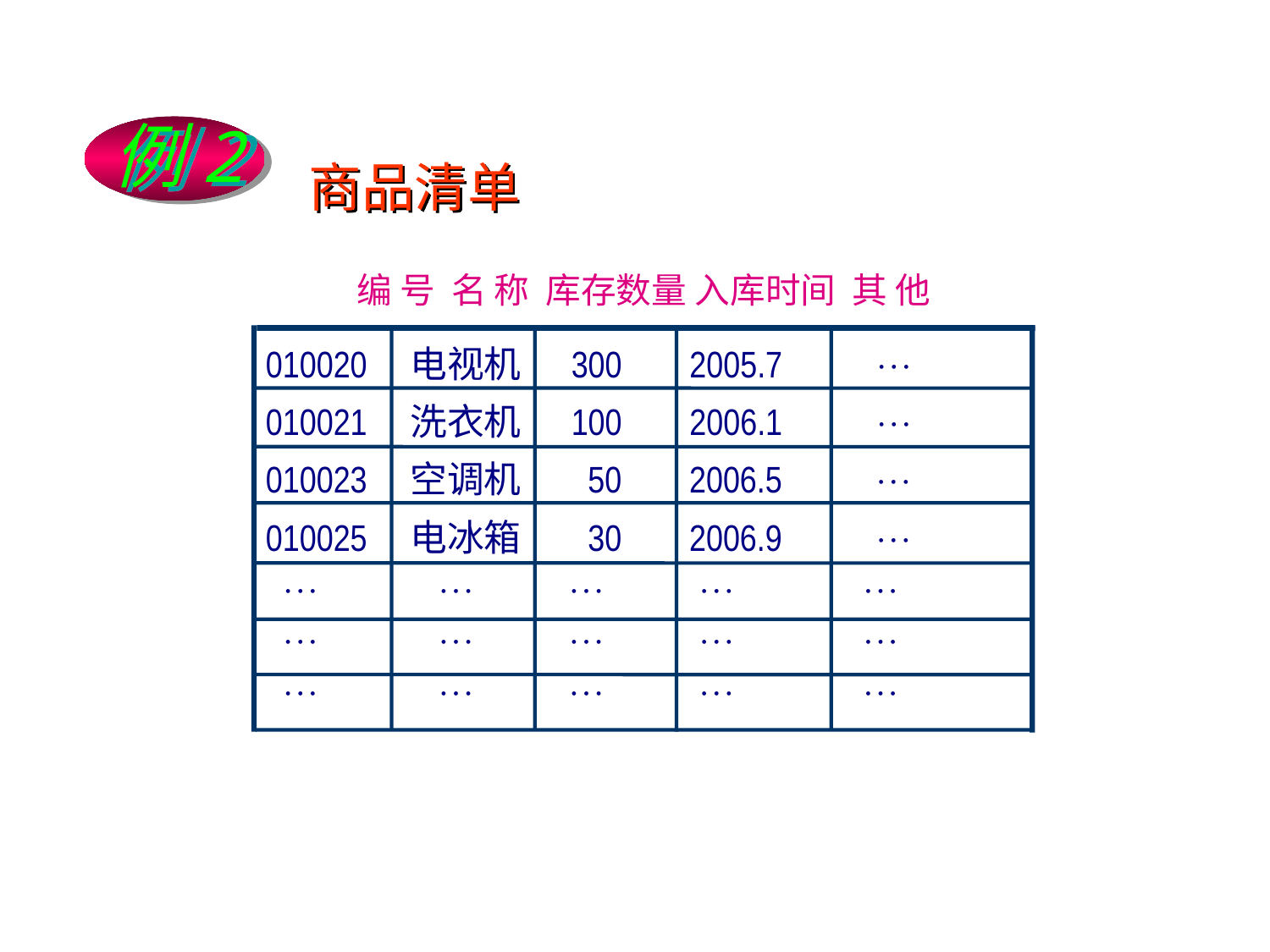

例2

商品清单
编 号  名 称  库存数量 入库时间  其 他
010020    电视机     300        2005.7           …
010021    洗衣机     100        2006.1           …
010023    空调机       50        2006.5           …
010025    电冰箱       30        2006.9           …
  …              …           …           …               …
  …              …           …           …               …
  …              …           …           …               …